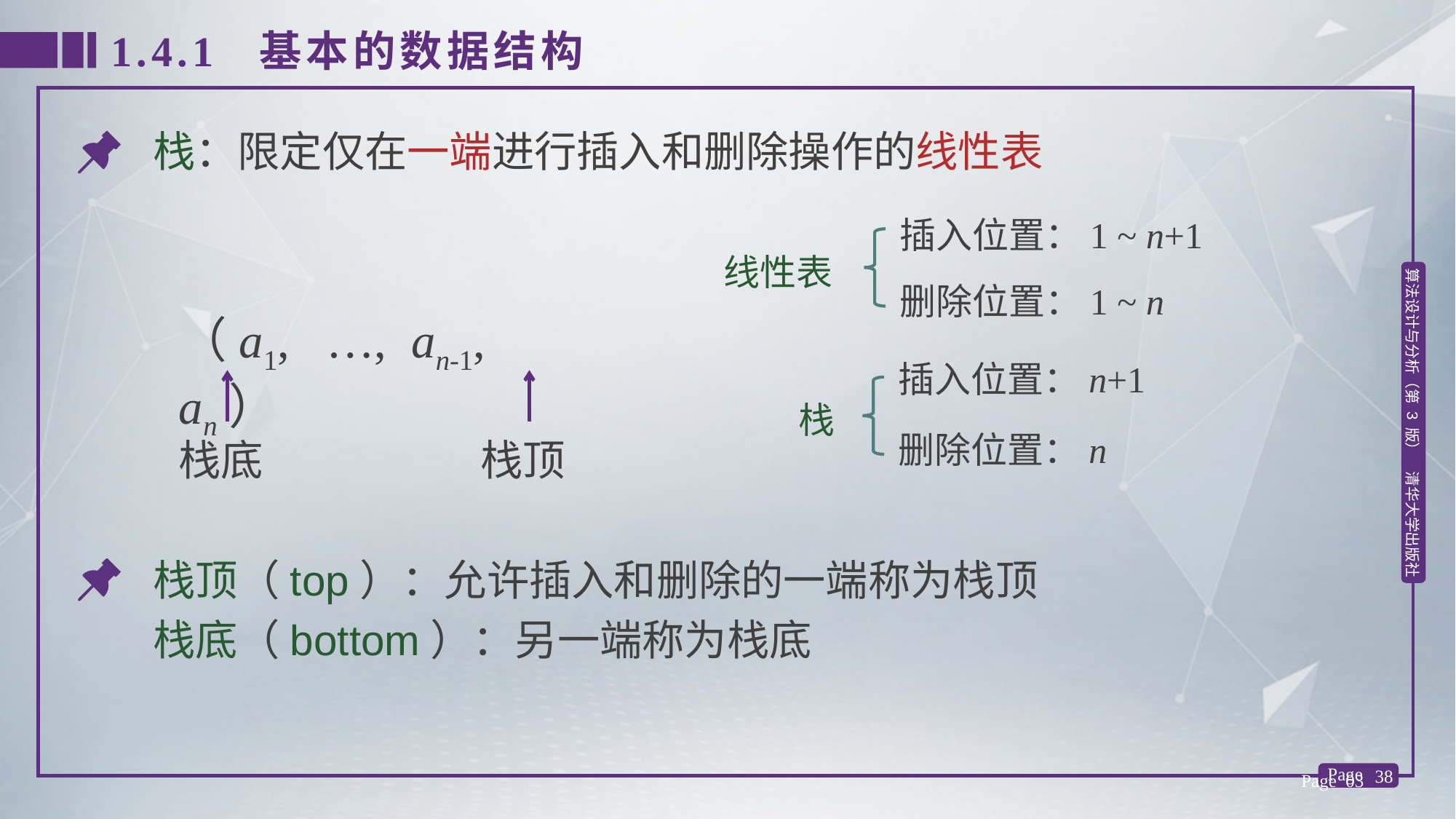

1.4.1  基本的数据结构
栈：限定仅在一端进行插入和删除操作的线性表

插入位置：1 ~ n+1

线性表
删除位置：1 ~ n
（a1,   …,  an-1,  an）
插入位置：n+1
栈底
栈顶

栈
删除位置：n
栈顶（top）：允许插入和删除的一端称为栈顶
栈底（bottom）：另一端称为栈底

Page  03